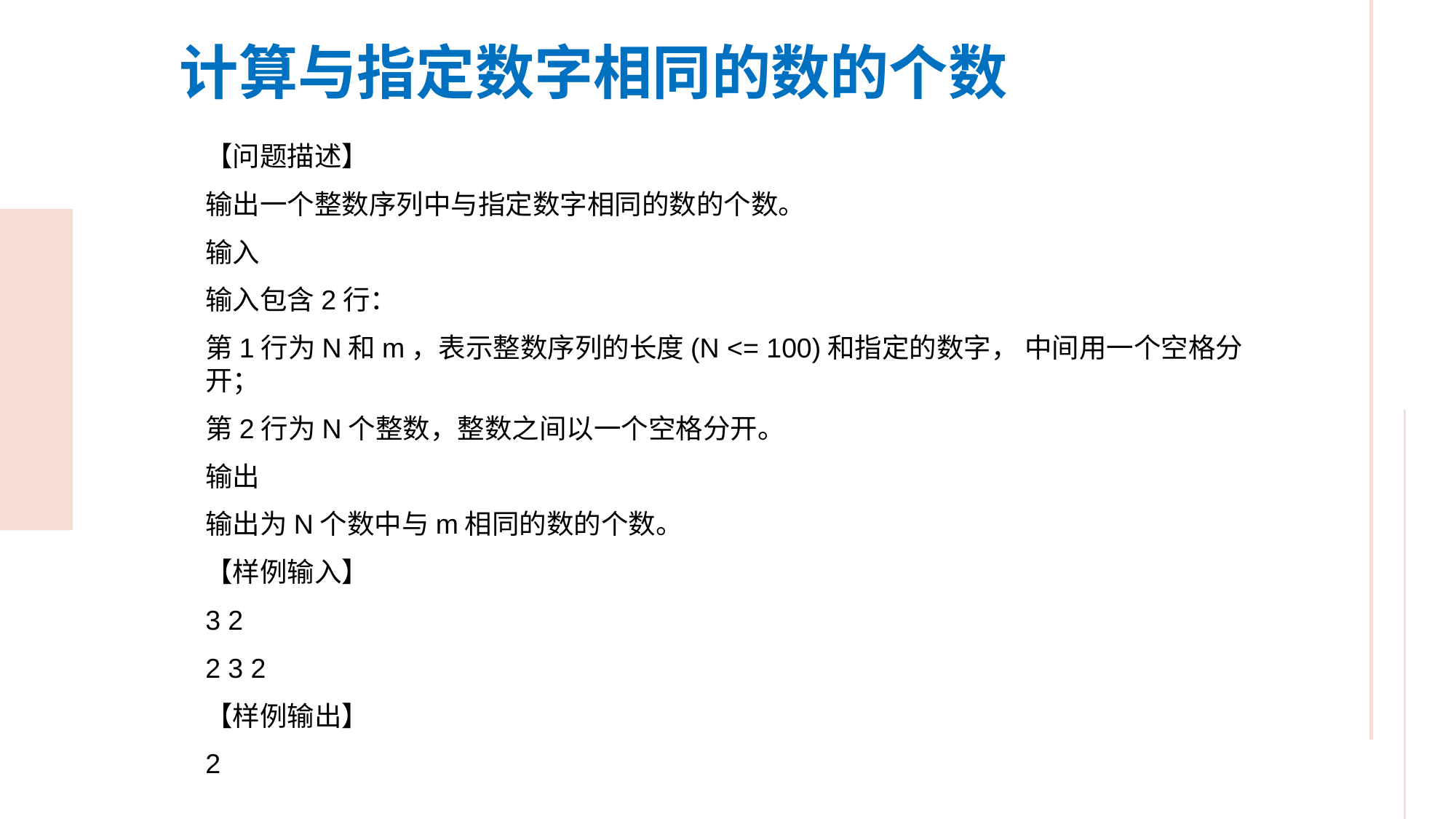

计算与指定数字相同的数的个数
【问题描述】
输出一个整数序列中与指定数字相同的数的个数。
输入
输入包含2行：
第1行为N和m，表示整数序列的长度(N <= 100)和指定的数字， 中间用一个空格分开；
第2行为N个整数，整数之间以一个空格分开。
输出
输出为N个数中与m相同的数的个数。
【样例输入】
3 2
2 3 2
【样例输出】
2